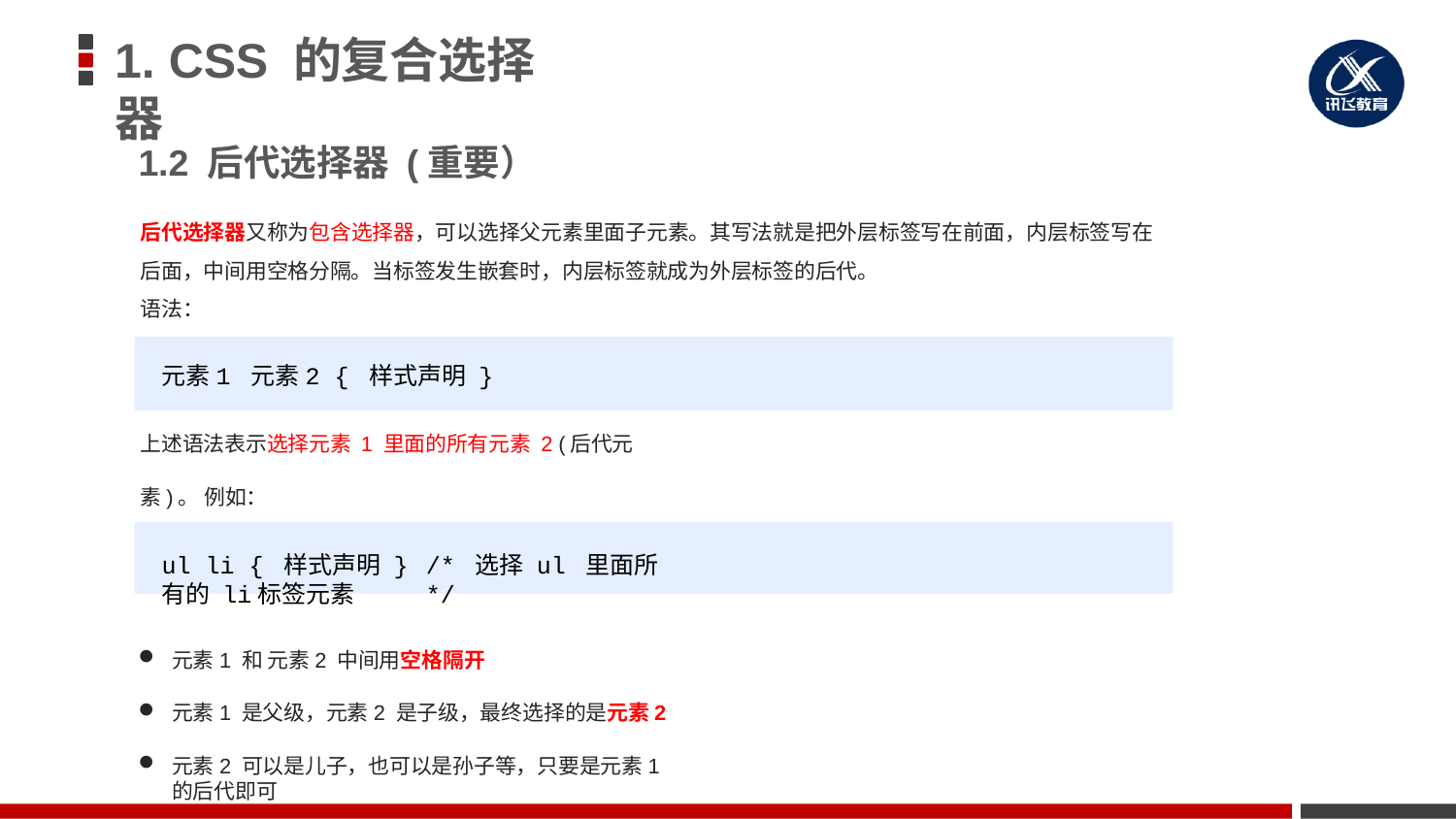

# 1. CSS 的复合选择器
1.2 后代选择器 (重要）
后代选择器又称为包含选择器，可以选择父元素里面子元素。其写法就是把外层标签写在前面，内层标签写在
后面，中间用空格分隔。当标签发生嵌套时，内层标签就成为外层标签的后代。
语法：

元素1 元素2 { 样式声明 }
上述语法表示选择元素 1 里面的所有元素 2 (后代元素)。 例如：

ul li { 样式声明 }	/* 选择 ul 里面所有的 li标签元素 	*/

元素1 和 元素2 中间用空格隔开

元素1 是父级，元素2 是子级，最终选择的是元素2

元素2 可以是儿子，也可以是孙子等，只要是元素1 的后代即可

元素1 和 元素2 可以是任意基础选择器